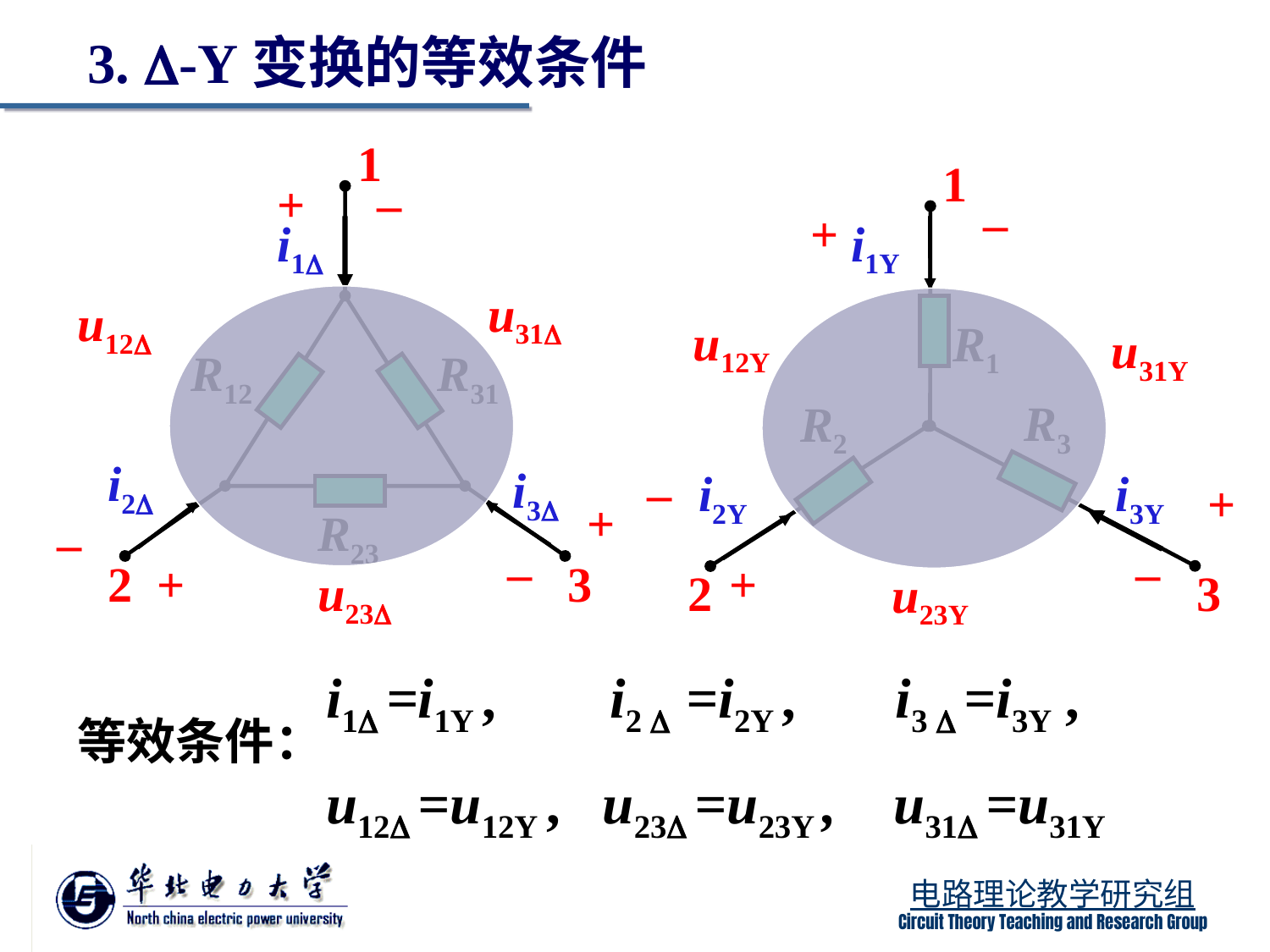

3. Δ-Y变换的等效条件
1
+
–

i1Δ

u31Δ
u12Δ

R12
R31

i2Δ
i3Δ

+
R23

–

–
2
+
3
u23Δ
1
–
+
i1Y

u12Y
R1
u31Y
R3
R2

–
i2Y
i3Y

+

–
+
2
3
u23Y

  i1Δ =i1Y ,        i2 Δ  =i2Y ,       i3 Δ =i3Y ,
  u12Δ =u12Y ,   u23Δ =u23Y ,    u31Δ =u31Y
等效条件：